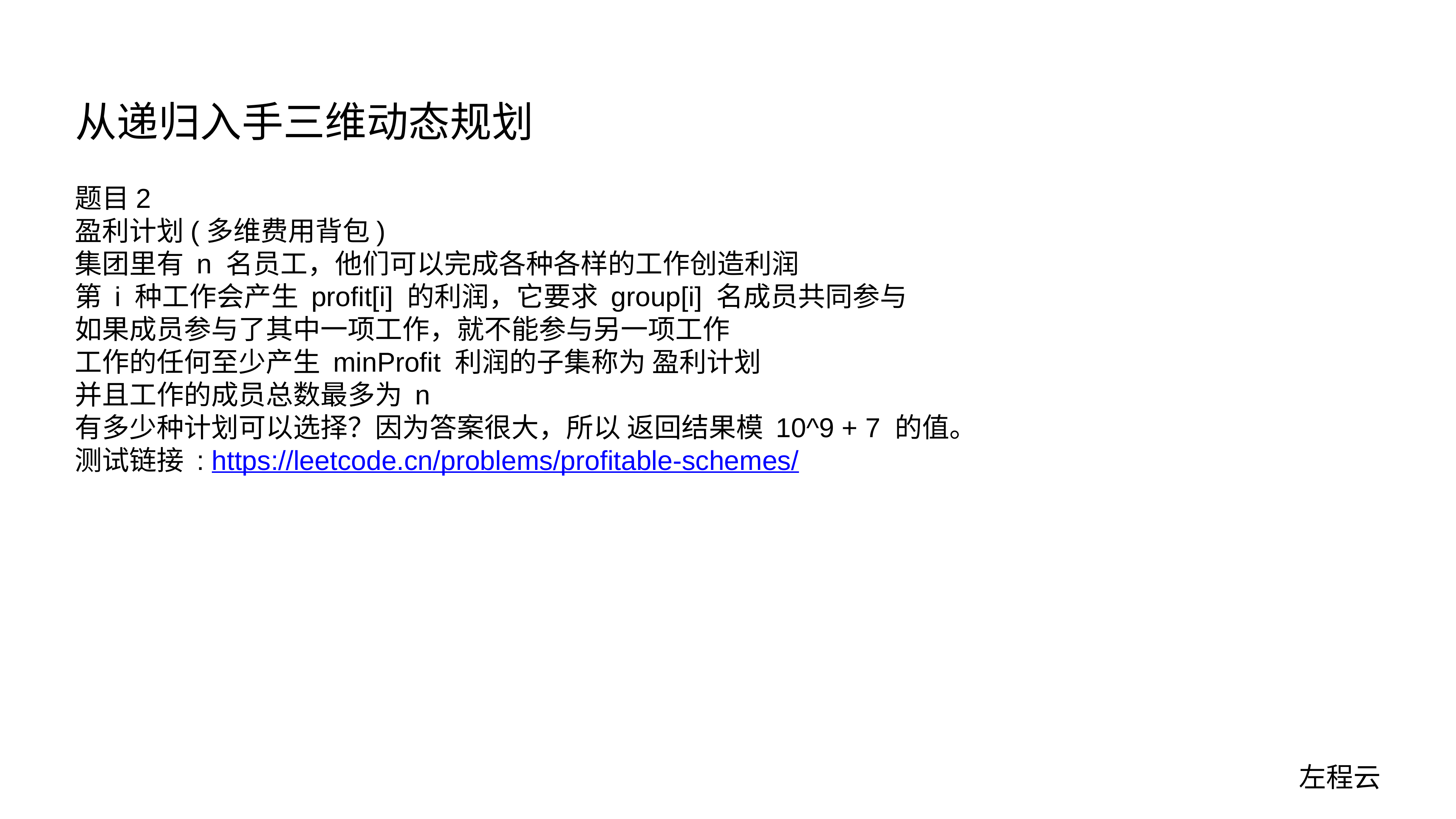

# 从递归入手三维动态规划
题目2
盈利计划(多维费用背包)
集团里有 n 名员工，他们可以完成各种各样的工作创造利润
第 i 种工作会产生 profit[i] 的利润，它要求 group[i] 名成员共同参与
如果成员参与了其中一项工作，就不能参与另一项工作
工作的任何至少产生 minProfit 利润的子集称为 盈利计划
并且工作的成员总数最多为 n
有多少种计划可以选择？因为答案很大，所以 返回结果模 10^9 + 7 的值。
测试链接 : https://leetcode.cn/problems/profitable-schemes/
左程云